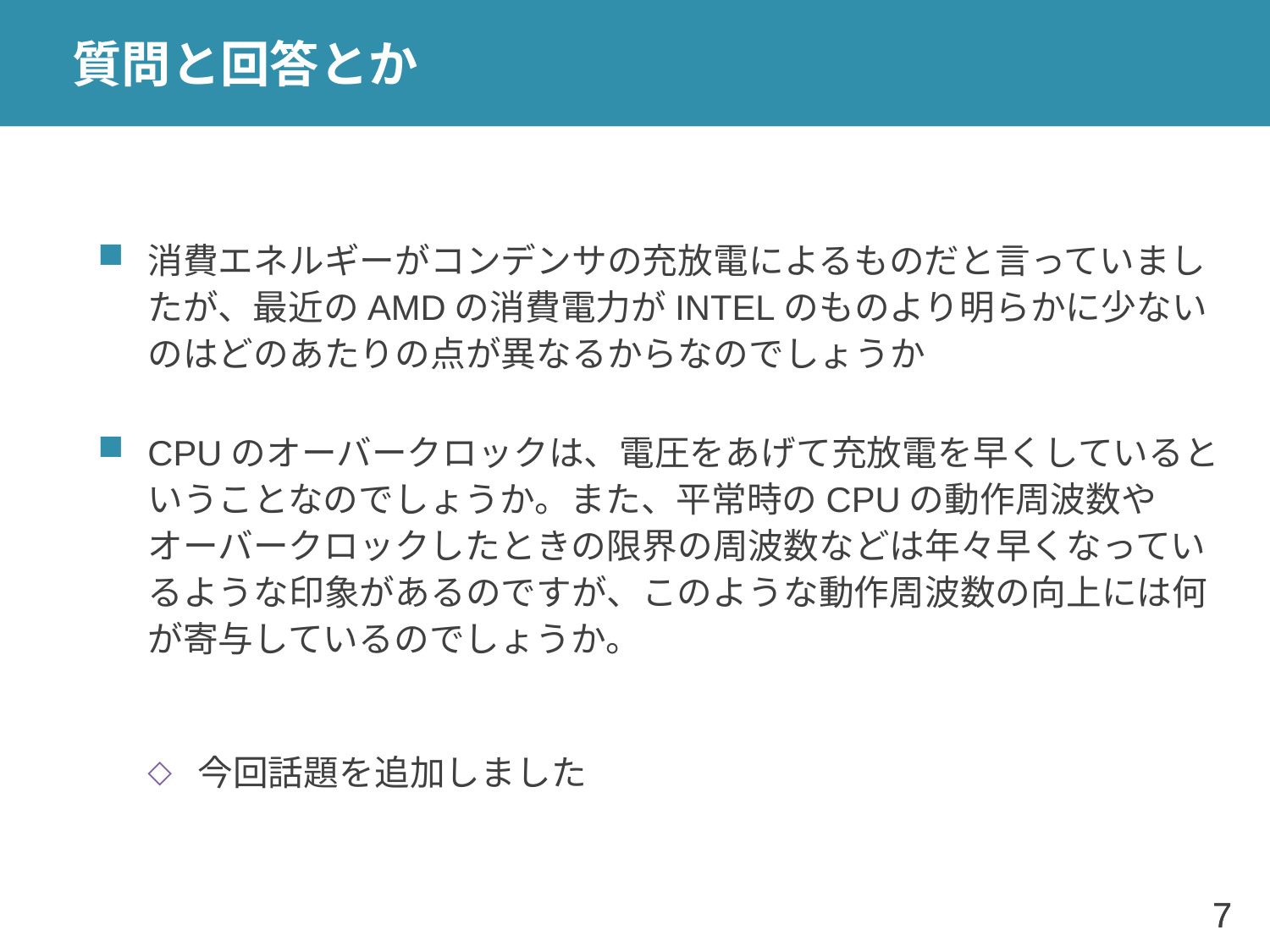

# 質問と回答とか
消費エネルギーがコンデンサの充放電によるものだと言っていましたが、最近のAMDの消費電力がINTELのものより明らかに少ないのはどのあたりの点が異なるからなのでしょうか
CPUのオーバークロックは、電圧をあげて充放電を早くしているということなのでしょうか。また、平常時のCPUの動作周波数やオーバークロックしたときの限界の周波数などは年々早くなっているような印象があるのですが、このような動作周波数の向上には何が寄与しているのでしょうか。

今回話題を追加しました